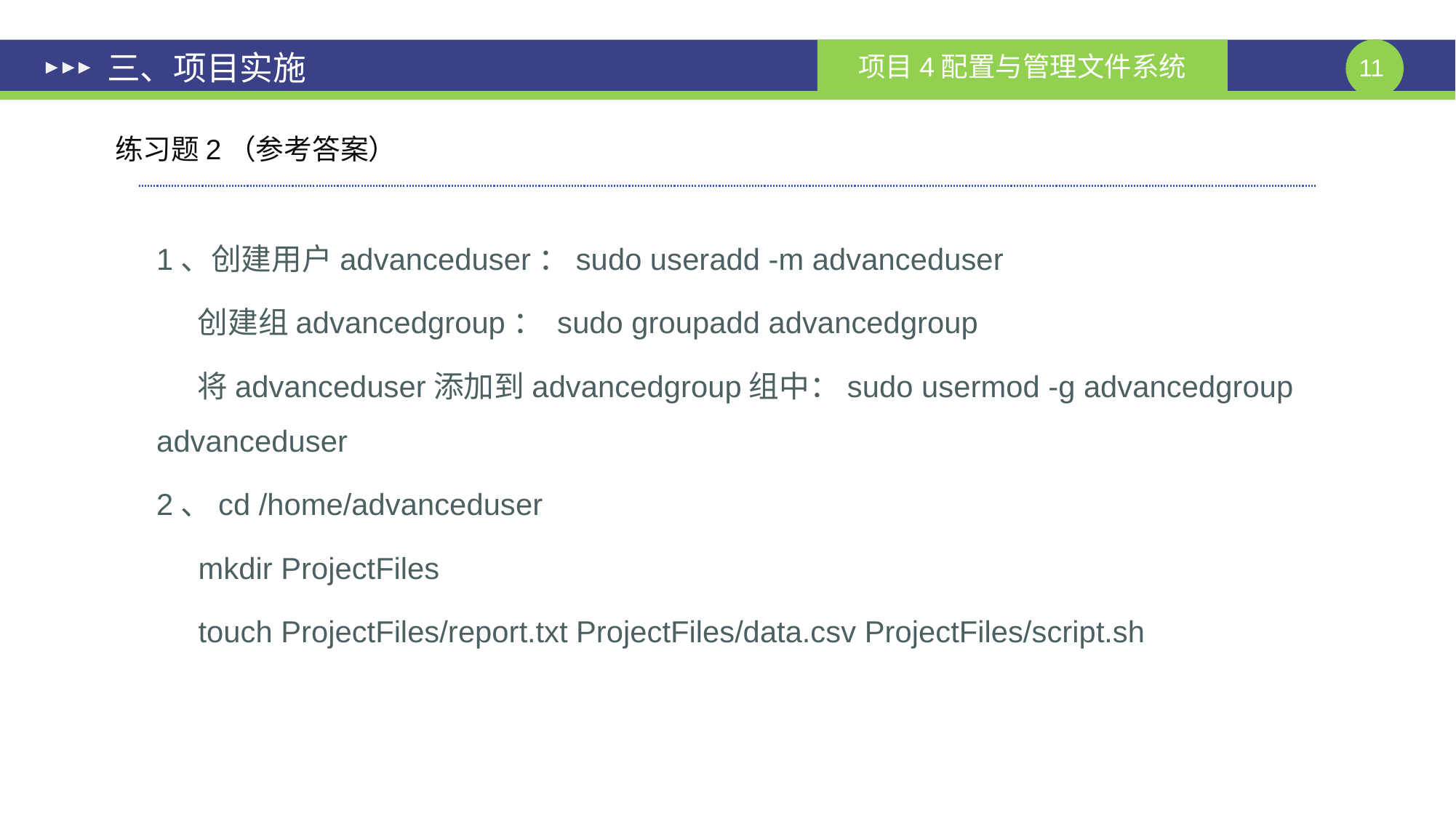

# 三、项目实施
练习题2（参考答案）

1、创建用户advanceduser：sudo useradd -m advanceduser
     创建组advancedgroup： sudo groupadd advancedgroup
     将advanceduser添加到advancedgroup组中：sudo usermod -g advancedgroup advanceduser
2、cd /home/advanceduser
     mkdir ProjectFiles
     touch ProjectFiles/report.txt ProjectFiles/data.csv ProjectFiles/script.sh